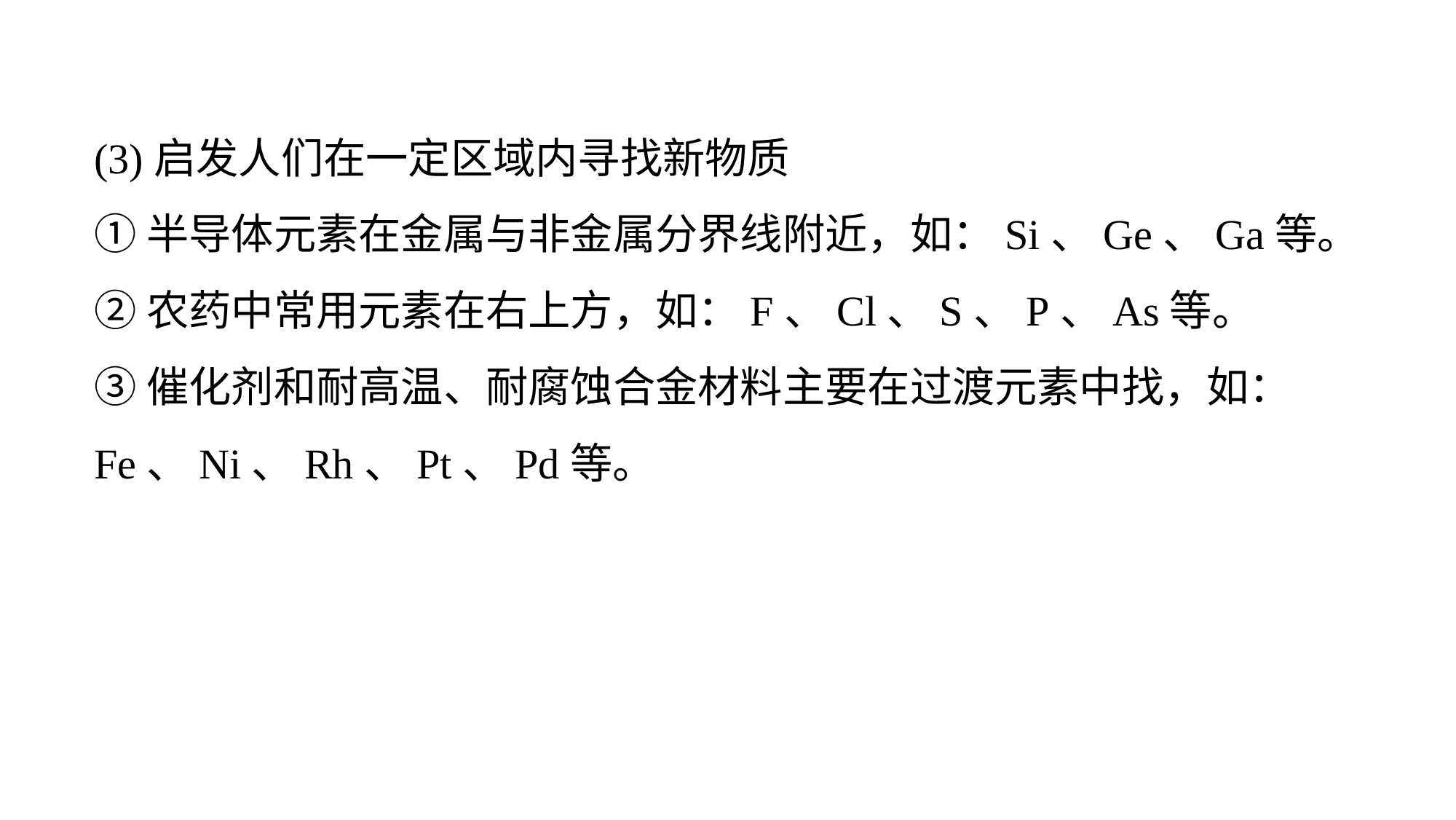

(3)启发人们在一定区域内寻找新物质
①半导体元素在金属与非金属分界线附近，如：Si、Ge、Ga等。
②农药中常用元素在右上方，如：F、Cl、S、P、As等。
③催化剂和耐高温、耐腐蚀合金材料主要在过渡元素中找，如：Fe、Ni、Rh、Pt、Pd等。